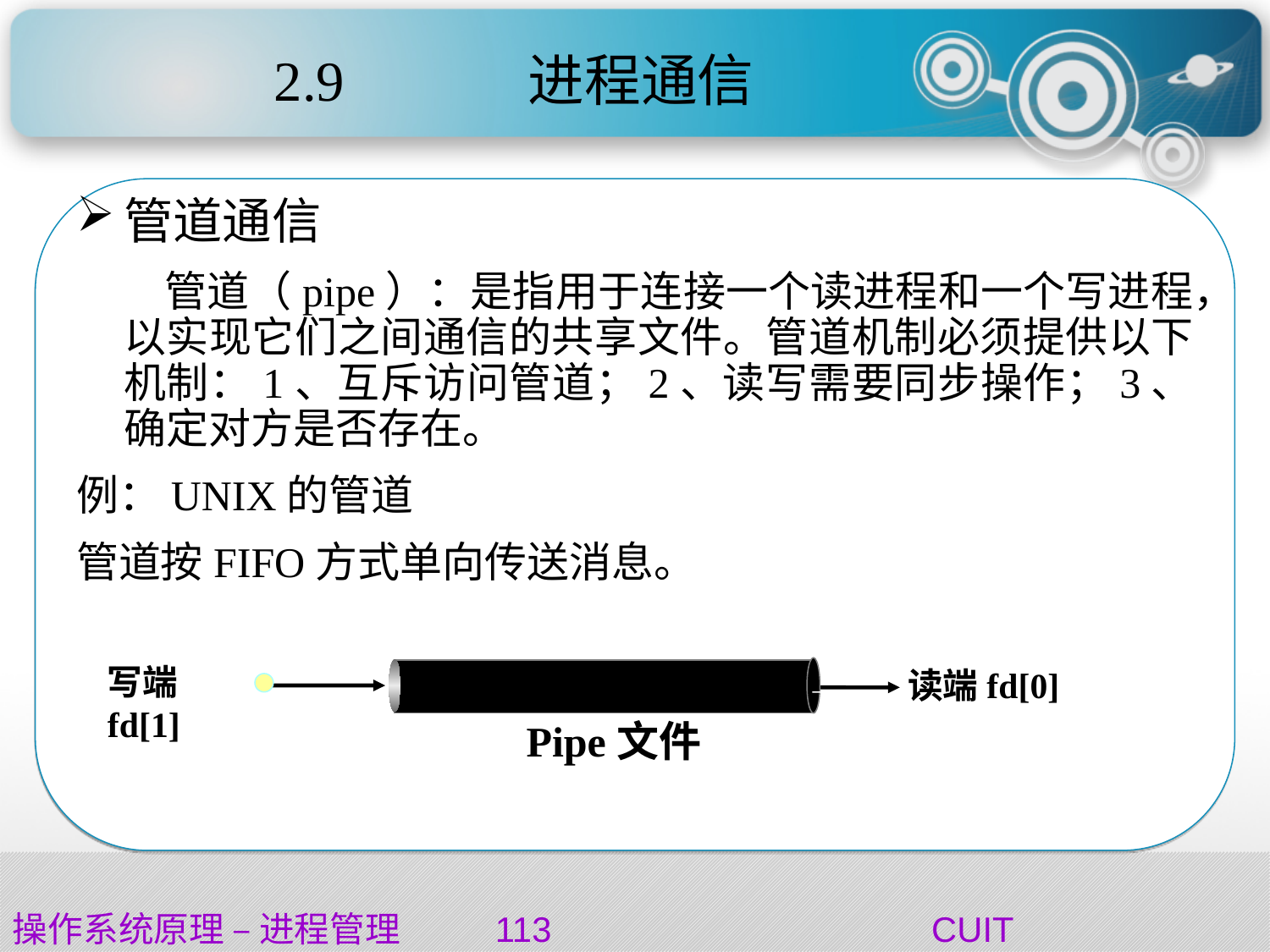

# 2.9		进程通信
管道通信
        管道（pipe）：是指用于连接一个读进程和一个写进程，以实现它们之间通信的共享文件。管道机制必须提供以下机制：1、互斥访问管道；2、读写需要同步操作；3、确定对方是否存在。
例：UNIX的管道
管道按FIFO方式单向传送消息。

写端fd[1]
读端fd[0]

Pipe文件